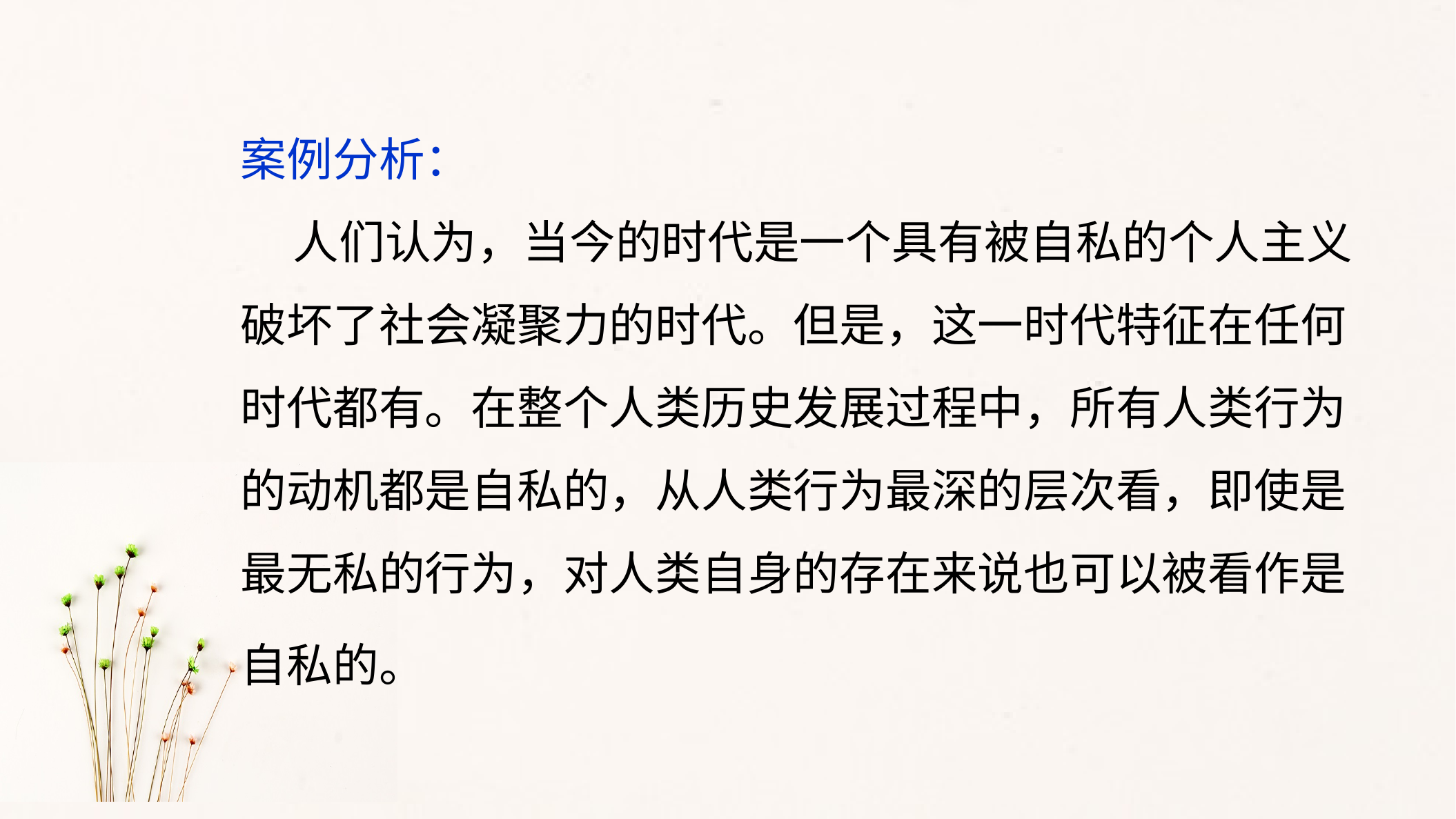

案例分析：
    人们认为，当今的时代是一个具有被自私的个人主义破坏了社会凝聚力的时代。但是，这一时代特征在任何时代都有。在整个人类历史发展过程中，所有人类行为的动机都是自私的，从人类行为最深的层次看，即使是最无私的行为，对人类自身的存在来说也可以被看作是自私的。